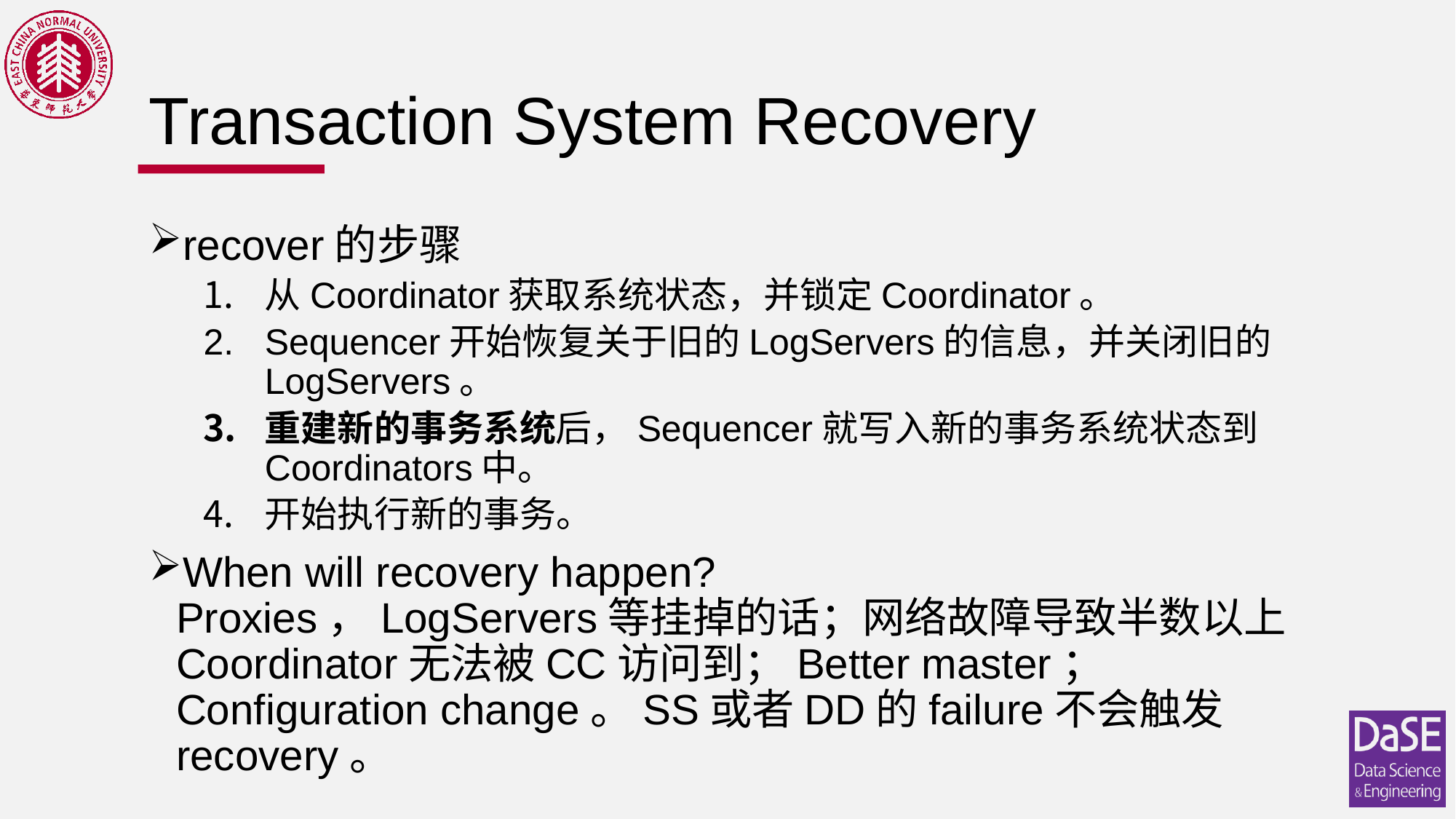

# Transaction System Recovery
recover的步骤
从Coordinator获取系统状态，并锁定Coordinator。
Sequencer开始恢复关于旧的LogServers的信息，并关闭旧的LogServers。
重建新的事务系统后，Sequencer就写入新的事务系统状态到Coordinators中。
开始执行新的事务。
When will recovery happen?
Proxies，LogServers等挂掉的话；网络故障导致半数以上Coordinator无法被CC访问到；Better master；Configuration change。SS或者DD的failure不会触发recovery。